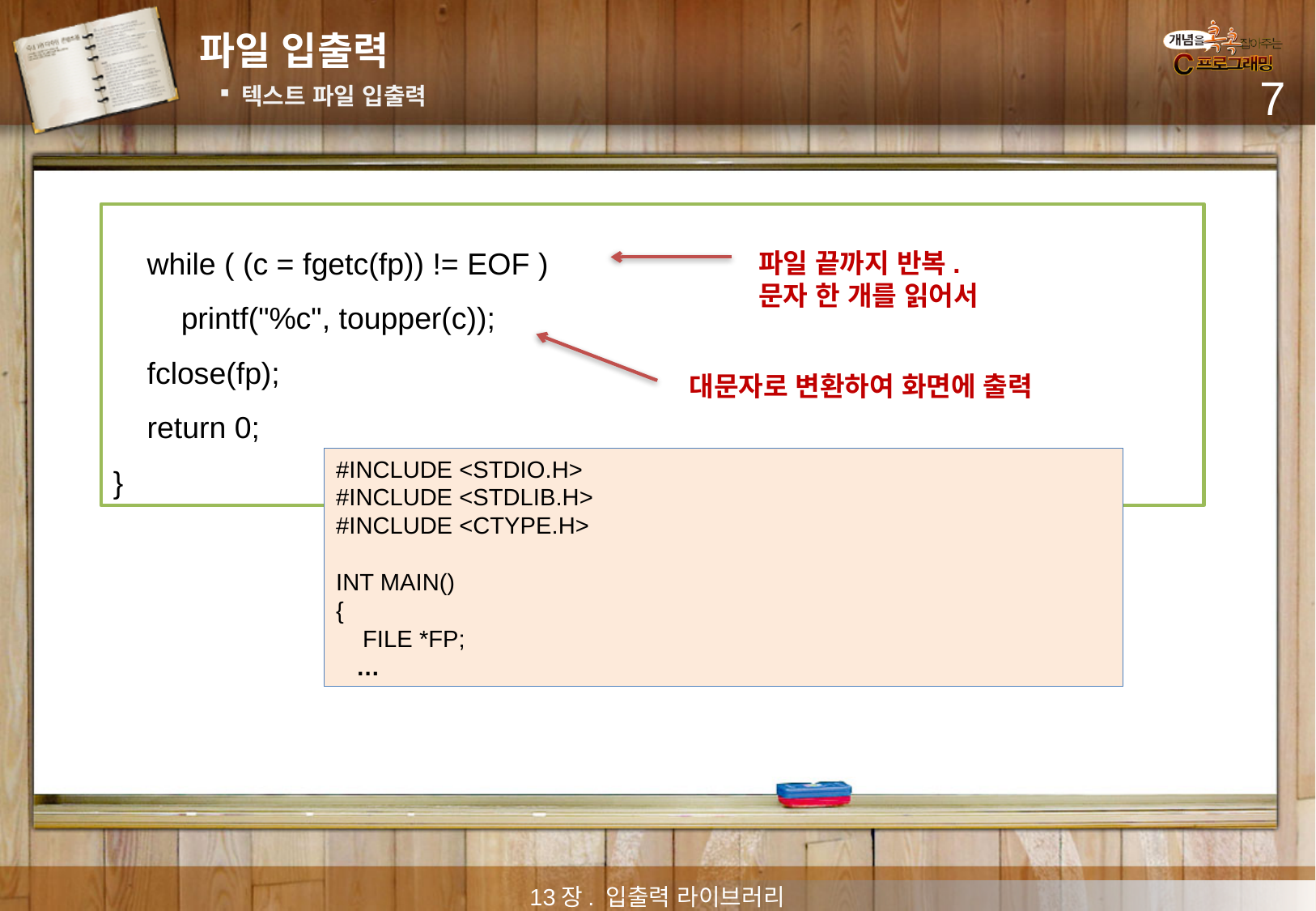

# 파일 입출력
 텍스트 파일 입출력
7

    while ( (c = fgetc(fp)) != EOF )
        printf("%c", toupper(c));
    fclose(fp);
    return 0;
}
파일 끝까지 반복.
문자 한 개를 읽어서
대문자로 변환하여 화면에 출력
#INCLUDE <STDIO.H>
#INCLUDE <STDLIB.H>
#INCLUDE <CTYPE.H>

INT MAIN()
{
    FILE *FP;
   …
13장. 입출력 라이브러리